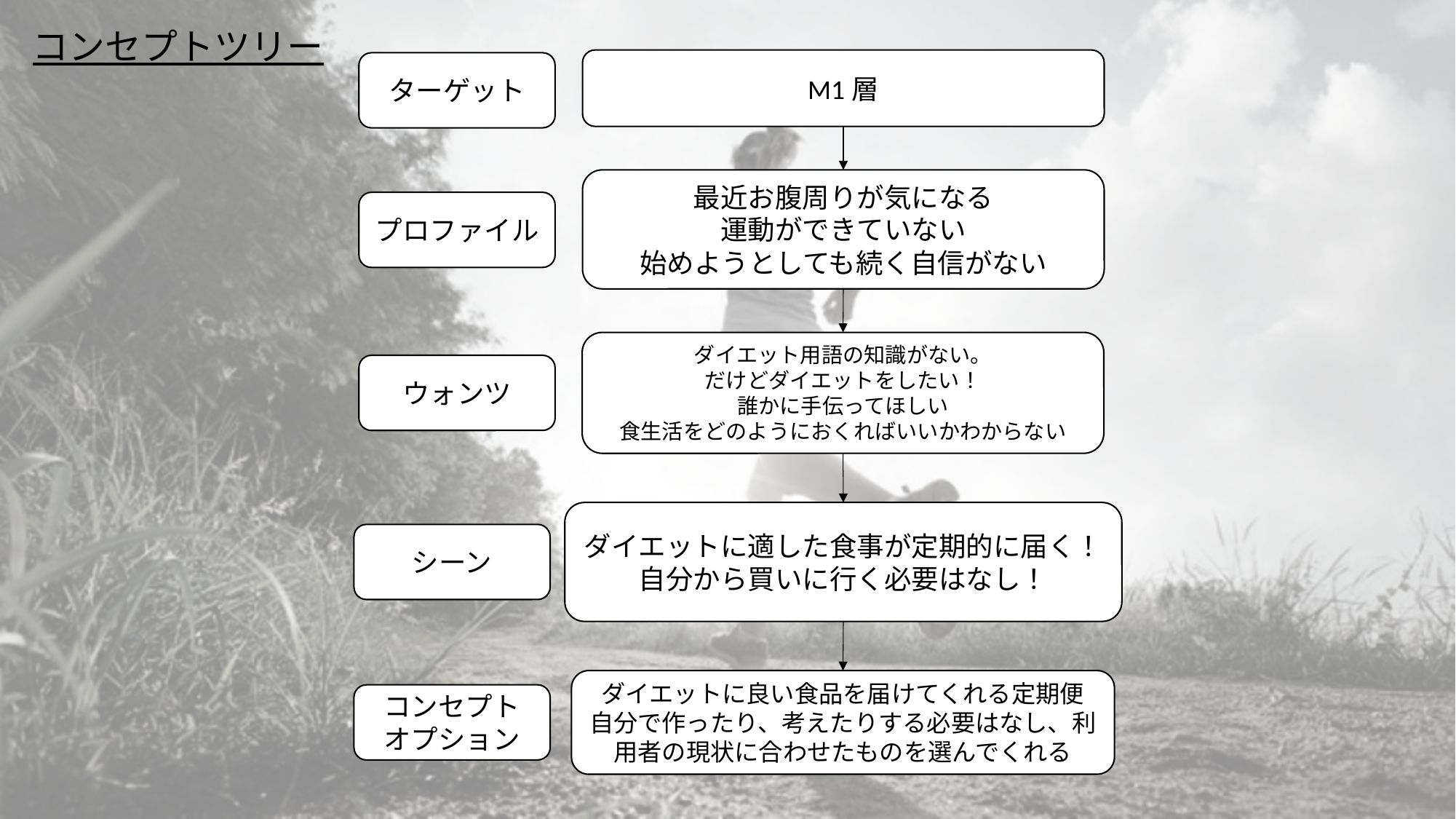

コンセプトツリー
M1層
ターゲット
最近お腹周りが気になる
運動ができていない
始めようとしても続く自信がない
プロファイル
ダイエット用語の知識がない。
だけどダイエットをしたい！
誰かに手伝ってほしい
食生活をどのようにおくればいいかわからない
ウォンツ
ダイエットに適した食事が定期的に届く！
自分から買いに行く必要はなし！
シーン
ダイエットに良い食品を届けてくれる定期便
自分で作ったり、考えたりする必要はなし、利用者の現状に合わせたものを選んでくれる
コンセプト
オプション